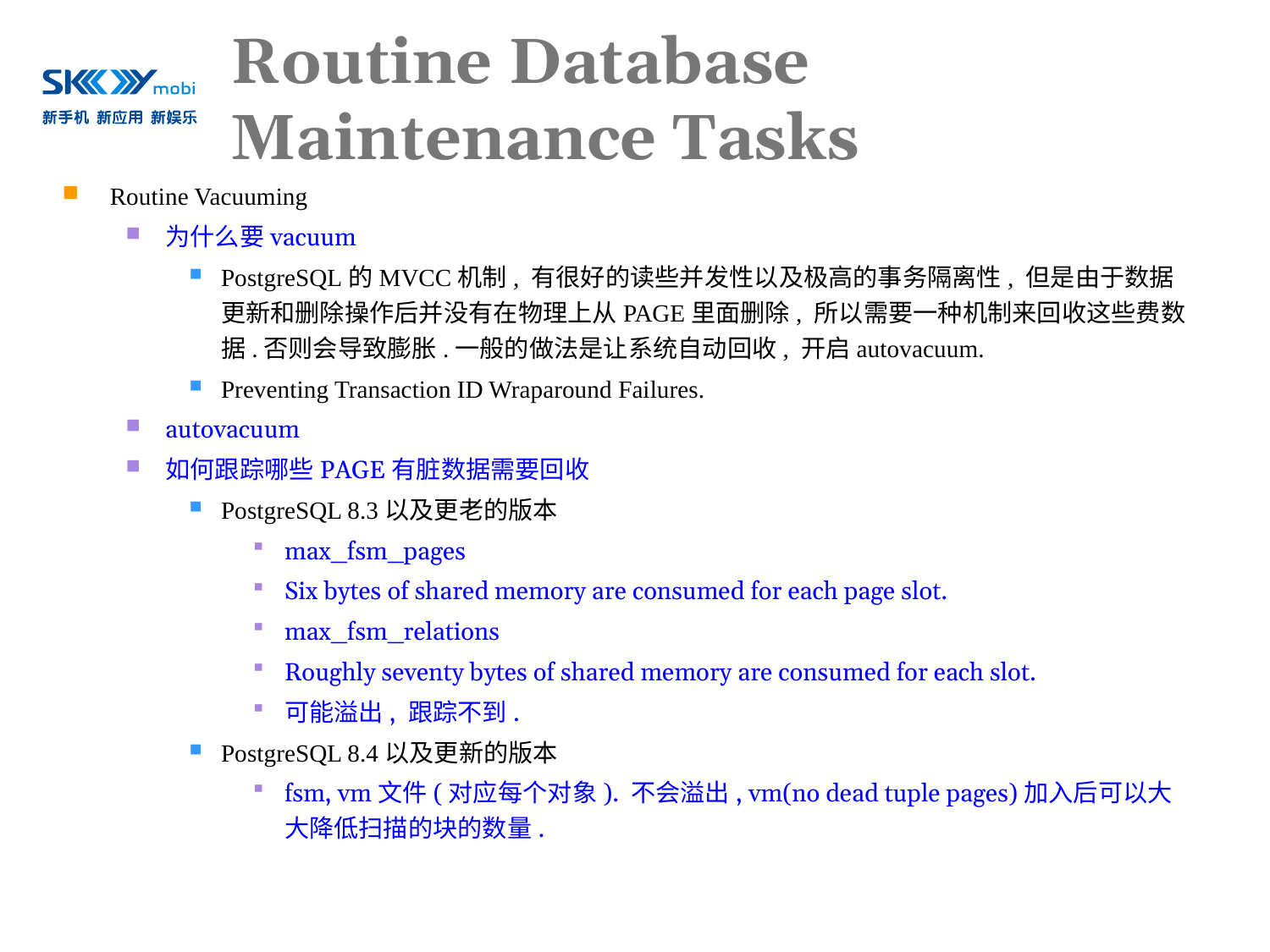

# Routine Database Maintenance Tasks
Routine Vacuuming
为什么要vacuum
PostgreSQL的MVCC机制, 有很好的读些并发性以及极高的事务隔离性, 但是由于数据更新和删除操作后并没有在物理上从PAGE里面删除, 所以需要一种机制来回收这些费数据.否则会导致膨胀.一般的做法是让系统自动回收, 开启autovacuum.
Preventing Transaction ID Wraparound Failures.
autovacuum
如何跟踪哪些PAGE有脏数据需要回收
PostgreSQL 8.3以及更老的版本
max_fsm_pages
Six bytes of shared memory are consumed for each page slot.
max_fsm_relations
Roughly seventy bytes of shared memory are consumed for each slot.
可能溢出, 跟踪不到.
PostgreSQL 8.4以及更新的版本
fsm, vm文件(对应每个对象). 不会溢出, vm(no dead tuple pages)加入后可以大大降低扫描的块的数量.